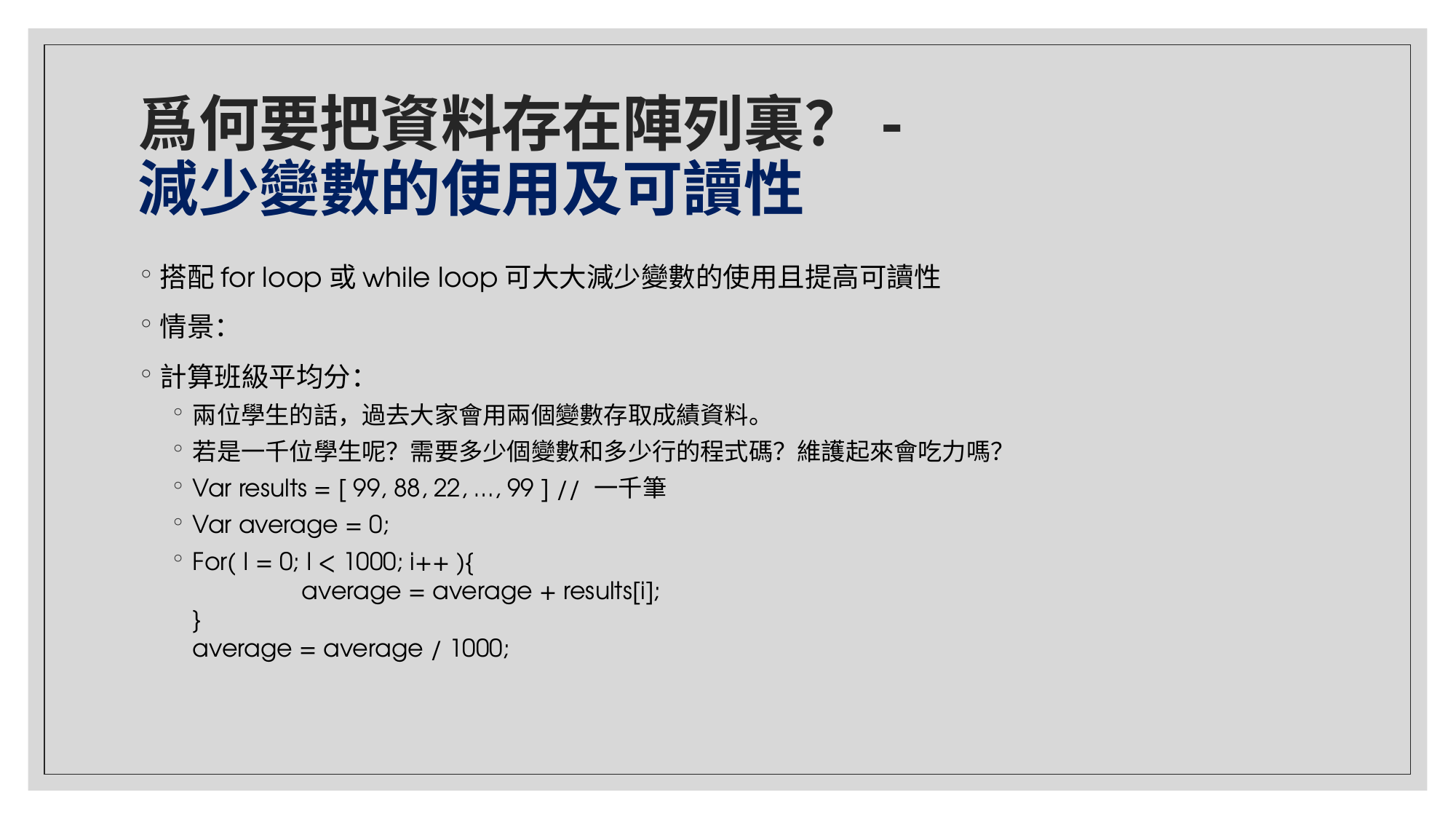

# 爲何要把資料存在陣列裏？- 減少變數的使用及可讀性
搭配for loop或while loop可大大減少變數的使用且提高可讀性
情景：
計算班級平均分：
兩位學生的話，過去大家會用兩個變數存取成績資料。
若是一千位學生呢？需要多少個變數和多少行的程式碼？維護起來會吃力嗎？
Var results = [ 99, 88, 22, …, 99 ] // 一千筆
Var average = 0;
For( I = 0; I < 1000; i++ ){
	average = average + results[i];
}
average = average / 1000;